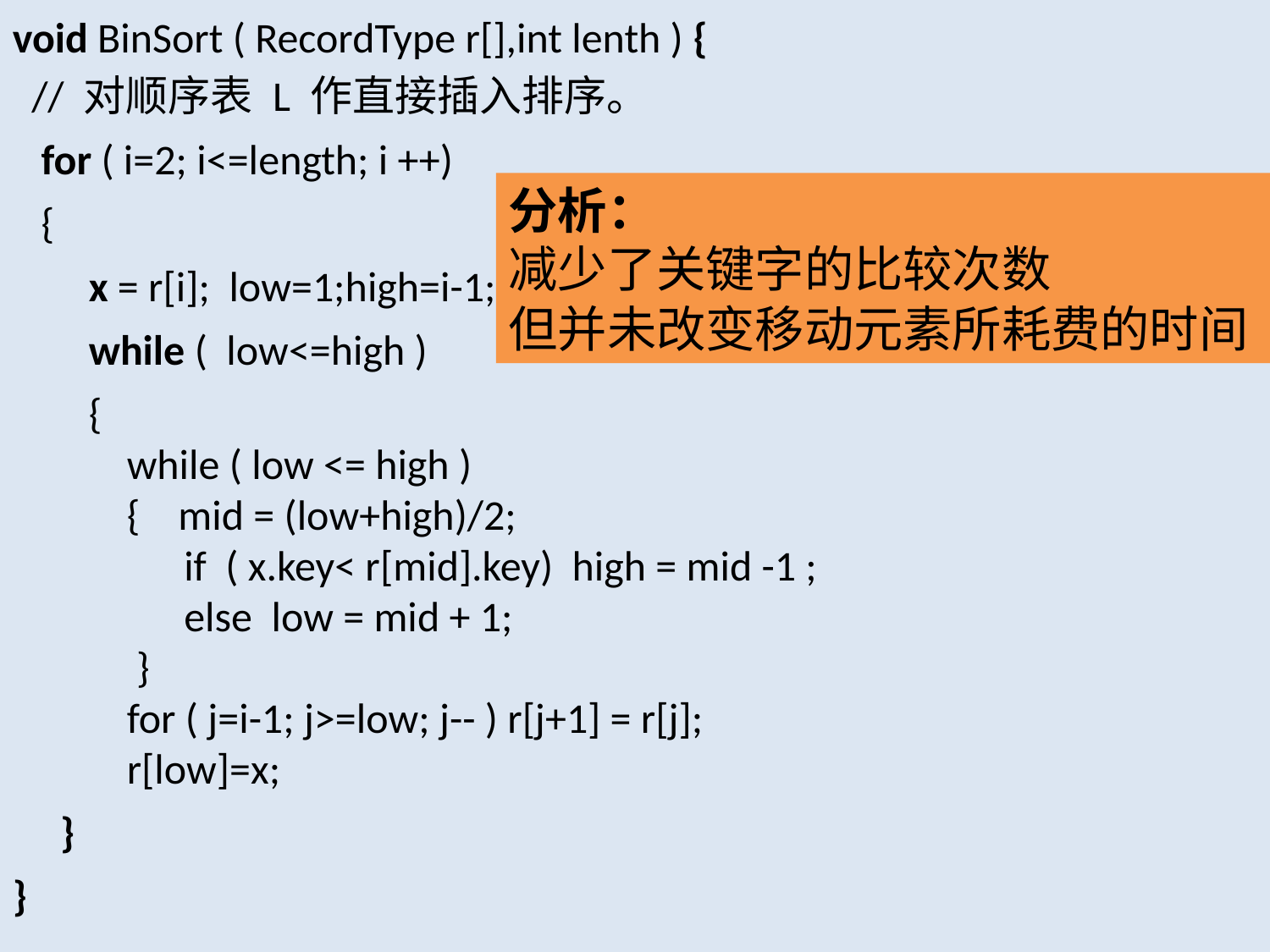

2、折半插入排序
        由于上述直接插入排序方法中，插入第i个元素到r[1]到r[i-1]之间时，前i个数据是有序的，所以可以用折半查找确定插入位置，然后插入。
void BinSort ( RecordType r[],int lenth ) {
  // 对顺序表 L 作直接插入排序。
   for ( i=2; i<=length; i ++)
   {
        x = r[i];  low=1;high=i-1;
        while (  low<=high )
        {
            while ( low <= high )
            {    mid = (low+high)/2;
                  if  ( x.key< r[mid].key)  high = mid -1 ;
                  else  low = mid + 1;
             }
            for ( j=i-1; j>=low; j-- ) r[j+1] = r[j];
            r[low]=x;
     }
}

分析：
减少了关键字的比较次数
但并未改变移动元素所耗费的时间